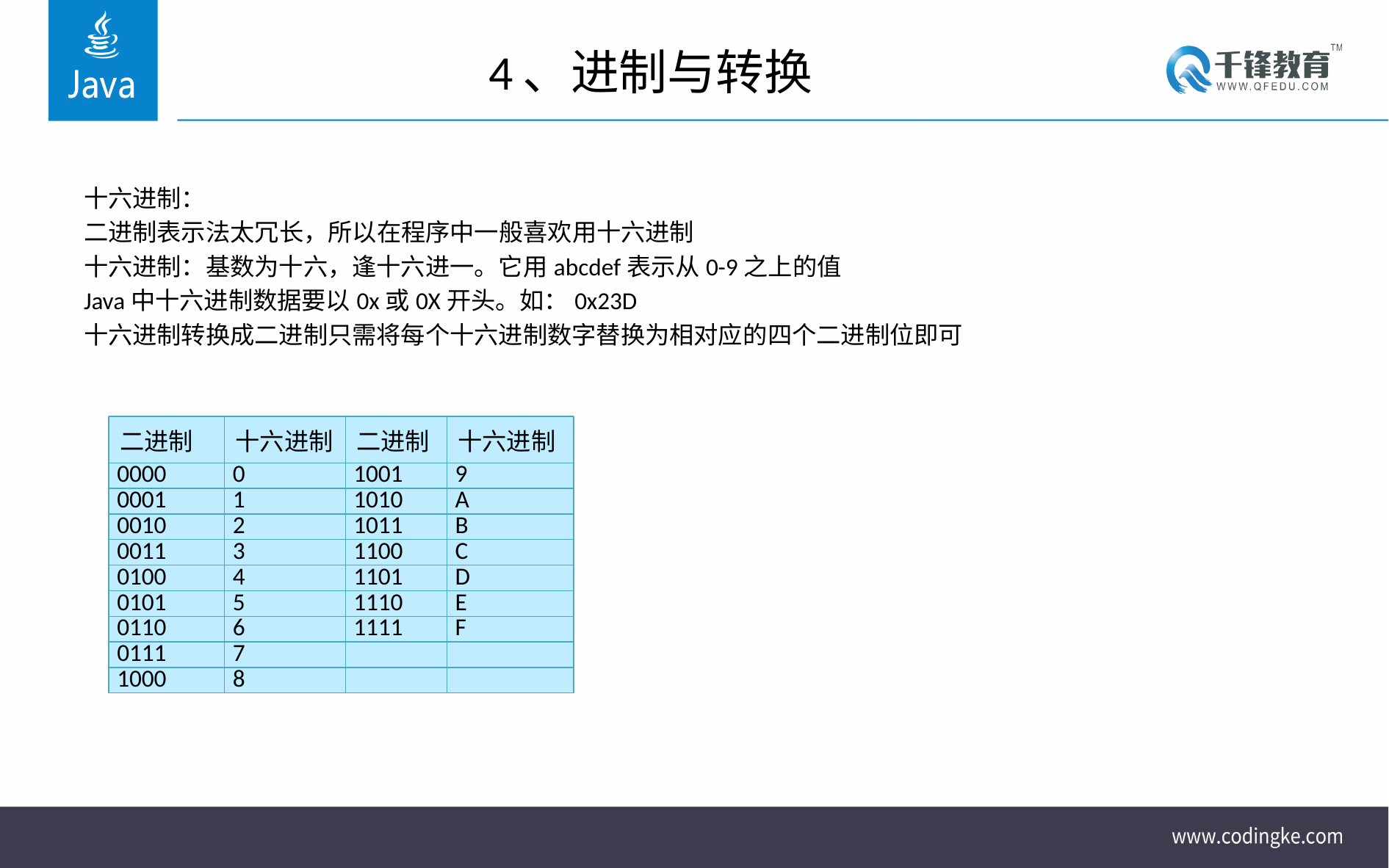

# 4、进制与转换
十六进制：
二进制表示法太冗长，所以在程序中一般喜欢用十六进制
十六进制：基数为十六，逢十六进一。它用abcdef表示从0-9之上的值
Java中十六进制数据要以0x或0X开头。如：0x23D
十六进制转换成二进制只需将每个十六进制数字替换为相对应的四个二进制位即可
| 二进制 | 十六进制 | 二进制 | 十六进制 |
| --- | --- | --- | --- |
| 0000 | 0 | 1001 | 9 |
| 0001 | 1 | 1010 | A |
| 0010 | 2 | 1011 | B |
| 0011 | 3 | 1100 | C |
| 0100 | 4 | 1101 | D |
| 0101 | 5 | 1110 | E |
| 0110 | 6 | 1111 | F |
| 0111 | 7 |  |  |
| 1000 | 8 |  |  |